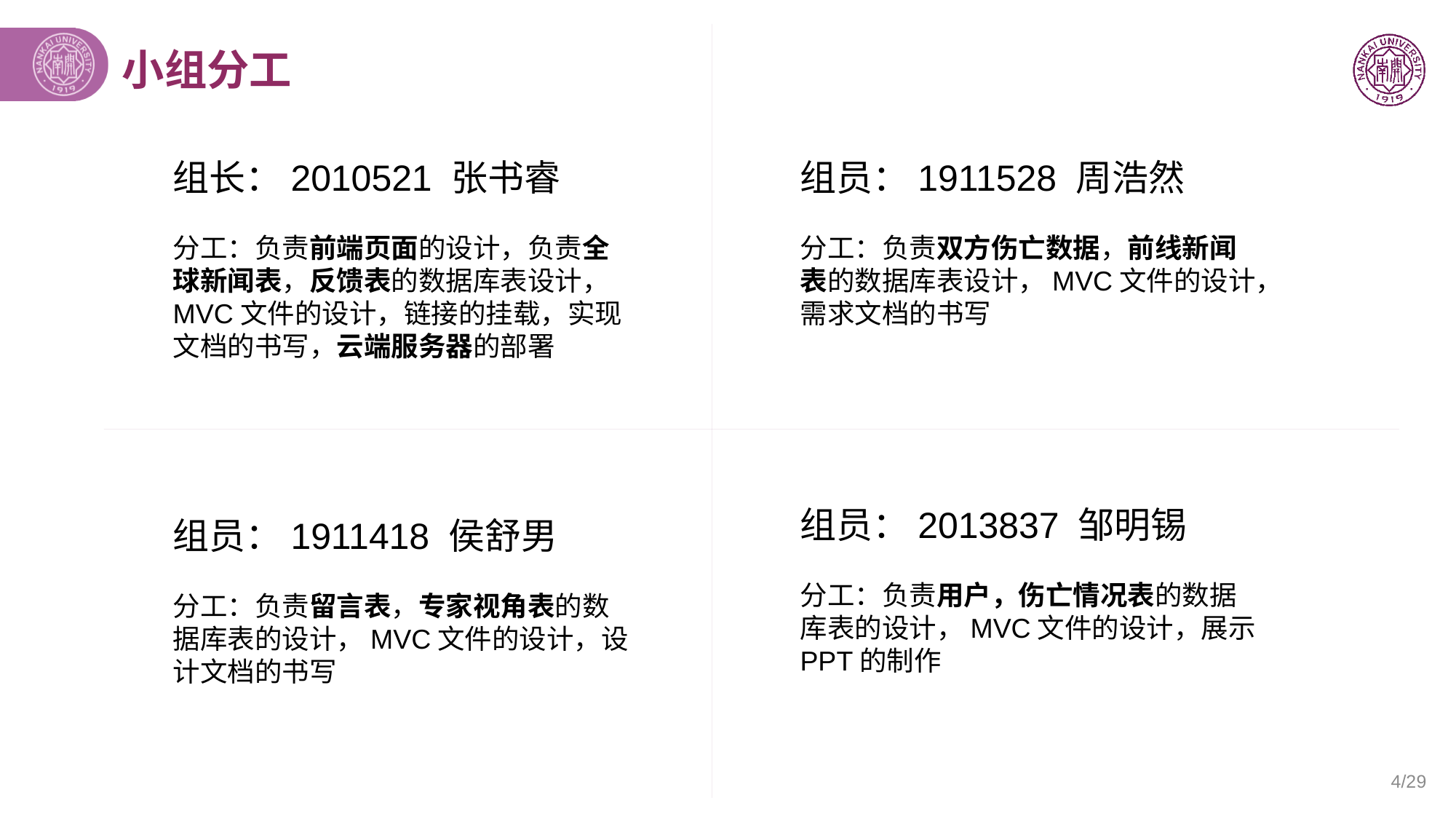

小组分工
组长：2010521 张书睿

分工：负责前端页面的设计，负责全球新闻表，反馈表的数据库表设计，MVC文件的设计，链接的挂载，实现文档的书写，云端服务器的部署

组员：1911528 周浩然

分工：负责双方伤亡数据，前线新闻表的数据库表设计，MVC文件的设计，需求文档的书写
1
2
组员：2013837 邹明锡

分工：负责用户，伤亡情况表的数据库表的设计，MVC文件的设计，展示PPT的制作
3
组员：1911418 侯舒男

分工：负责留言表，专家视角表的数据库表的设计，MVC文件的设计，设计文档的书写
4/29